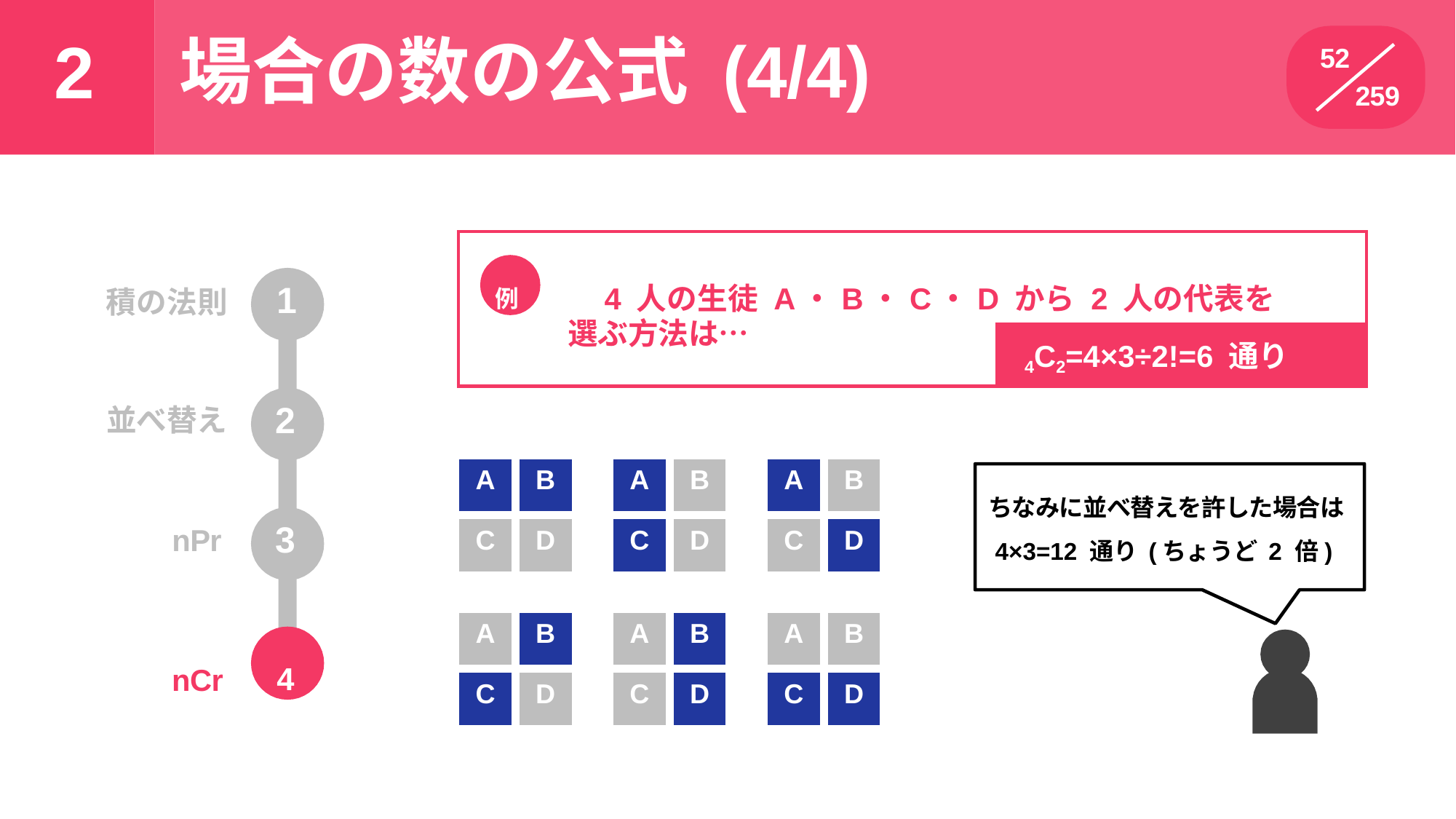

場合の数の公式 (4/4)
# 2
52
259
| 例 4 人の生徒 A・B・C・D から 2 人の代表を |  |
| --- | --- |
| 選ぶ方法は… | 4C2=4×3÷2!=6 通り |

積の法則	1
2
並べ替え
| A | B |
| --- | --- |
| C | D |
| A | B |
| --- | --- |
| C | D |
| A | B |
| --- | --- |
| C | D |

ちなみに並べ替えを許した場合は
4×3=12 通り (ちょうど 2 倍)

3
nPr
| A | B |
| --- | --- |
| C | D |
| A | B |
| --- | --- |
| C | D |
| A | B |
| --- | --- |
| C | D |

nCr	4